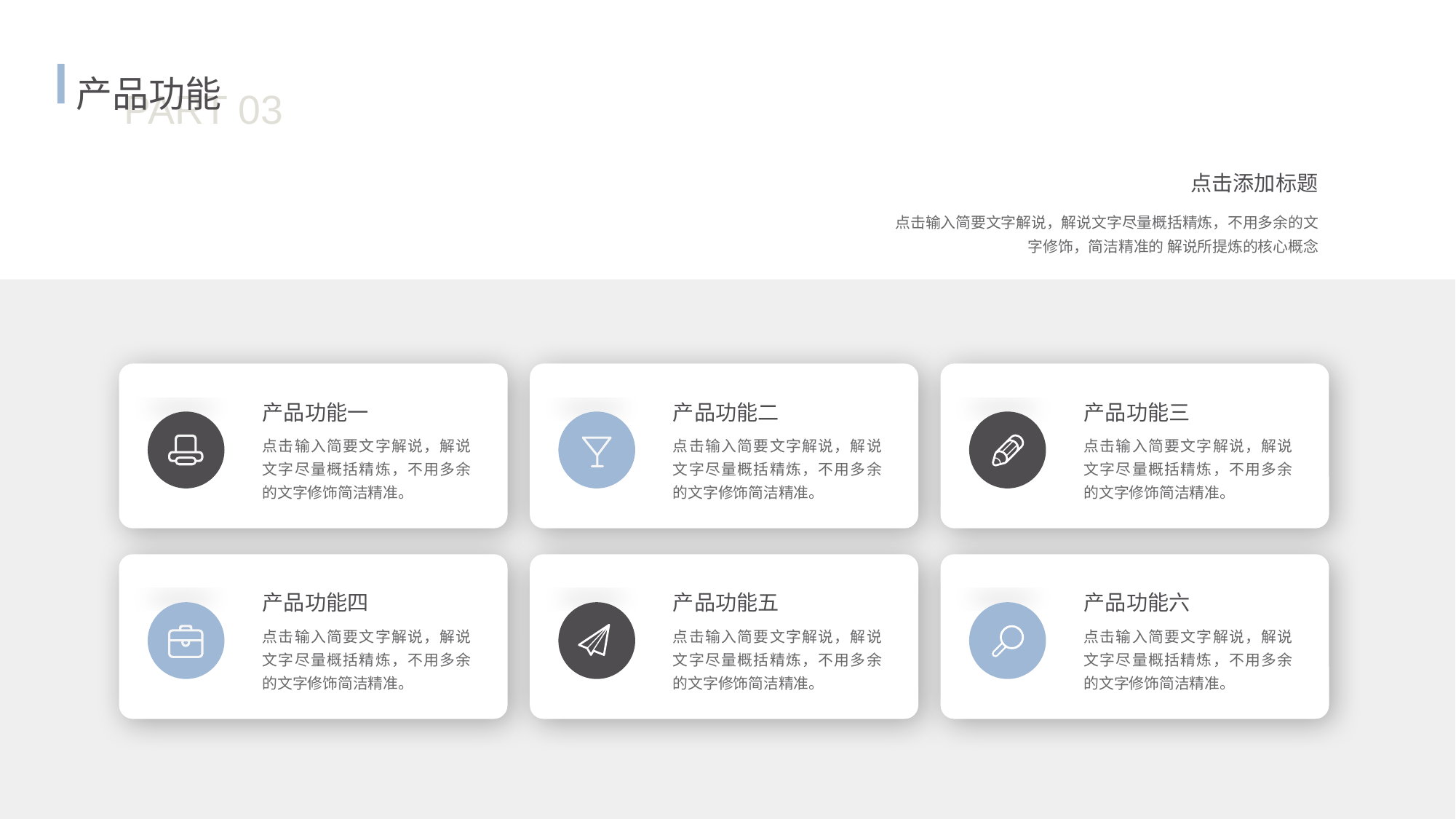

产品功能

PART 03
点击添加标题
点击输入简要文字解说，解说文字尽量概括精炼，不用多余的文字修饰，简洁精准的 解说所提炼的核心概念

产品功能一

点击输入简要文字解说，解说文字尽量概括精炼，不用多余的文字修饰简洁精准。

产品功能二

点击输入简要文字解说，解说文字尽量概括精炼，不用多余的文字修饰简洁精准。

产品功能三

点击输入简要文字解说，解说文字尽量概括精炼，不用多余的文字修饰简洁精准。

产品功能四

点击输入简要文字解说，解说文字尽量概括精炼，不用多余的文字修饰简洁精准。

产品功能五

点击输入简要文字解说，解说文字尽量概括精炼，不用多余的文字修饰简洁精准。

产品功能六

点击输入简要文字解说，解说文字尽量概括精炼，不用多余的文字修饰简洁精准。